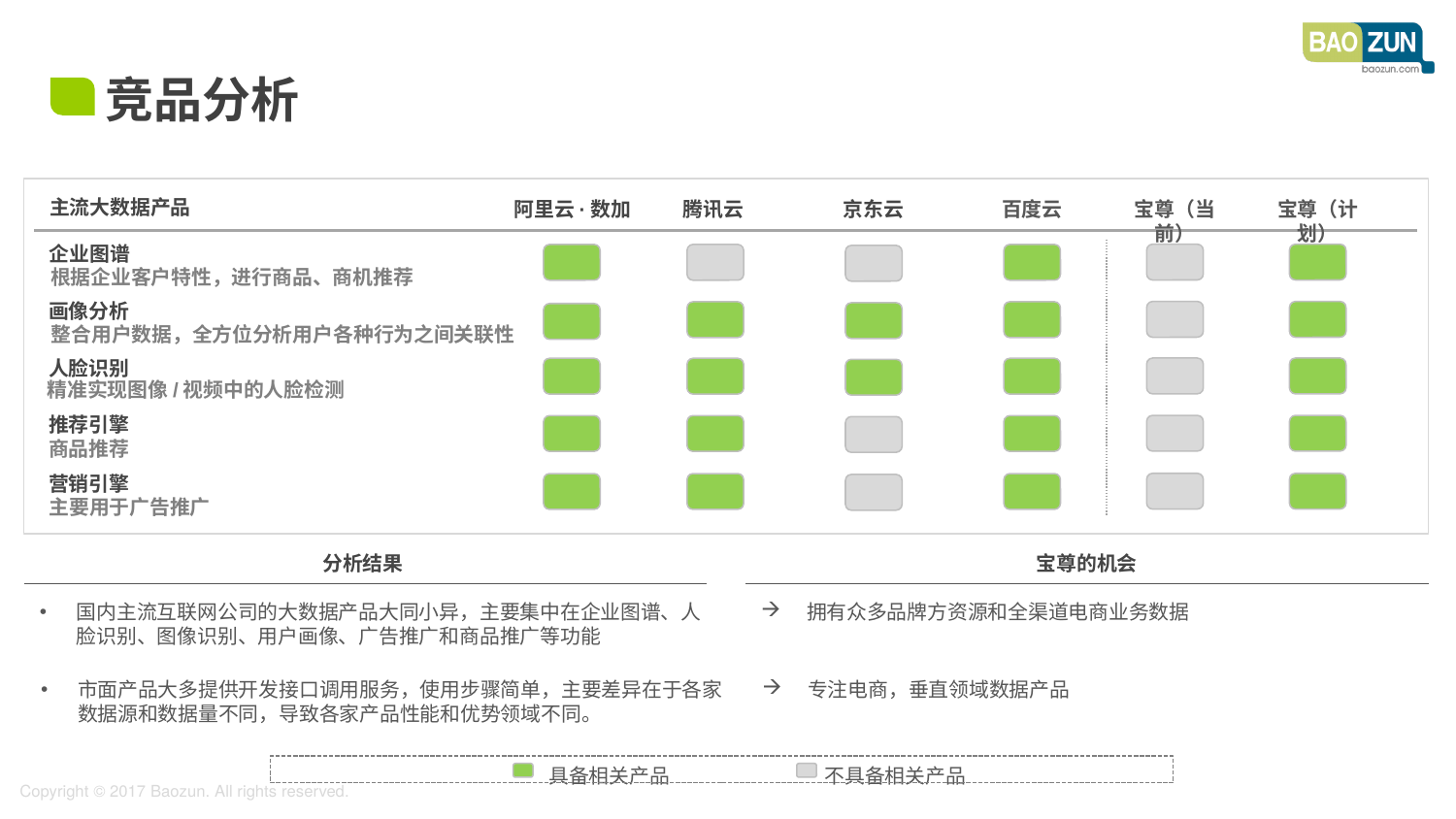

# 竞品分析

宝尊（当前）

宝尊（计划）

阿里云·数加

腾讯云

京东云

百度云

主流大数据产品
企业图谱
根据企业客户特性，进行商品、商机推荐
画像分析
整合用户数据，全方位分析用户各种行为之间关联性
人脸识别
精准实现图像/视频中的人脸检测
推荐引擎
商品推荐
营销引擎
主要用于广告推广
分析结果
宝尊的机会
国内主流互联网公司的大数据产品大同小异，主要集中在企业图谱、人脸识别、图像识别、用户画像、广告推广和商品推广等功能
拥有众多品牌方资源和全渠道电商业务数据
市面产品大多提供开发接口调用服务，使用步骤简单，主要差异在于各家数据源和数据量不同，导致各家产品性能和优势领域不同。
专注电商，垂直领域数据产品

具备相关产品

不具备相关产品